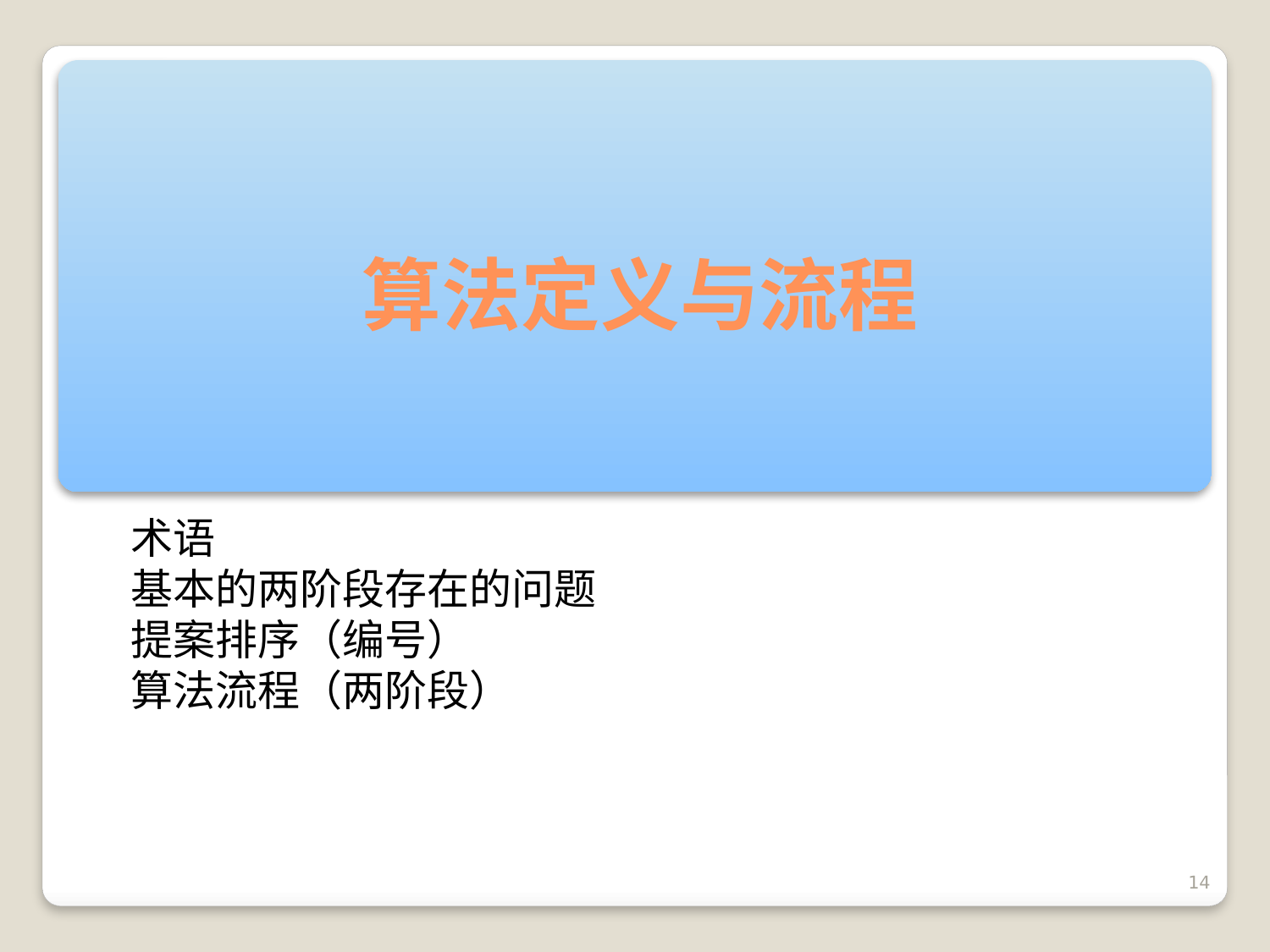

# 算法定义与流程
术语
基本的两阶段存在的问题
提案排序（编号）
算法流程（两阶段）
14